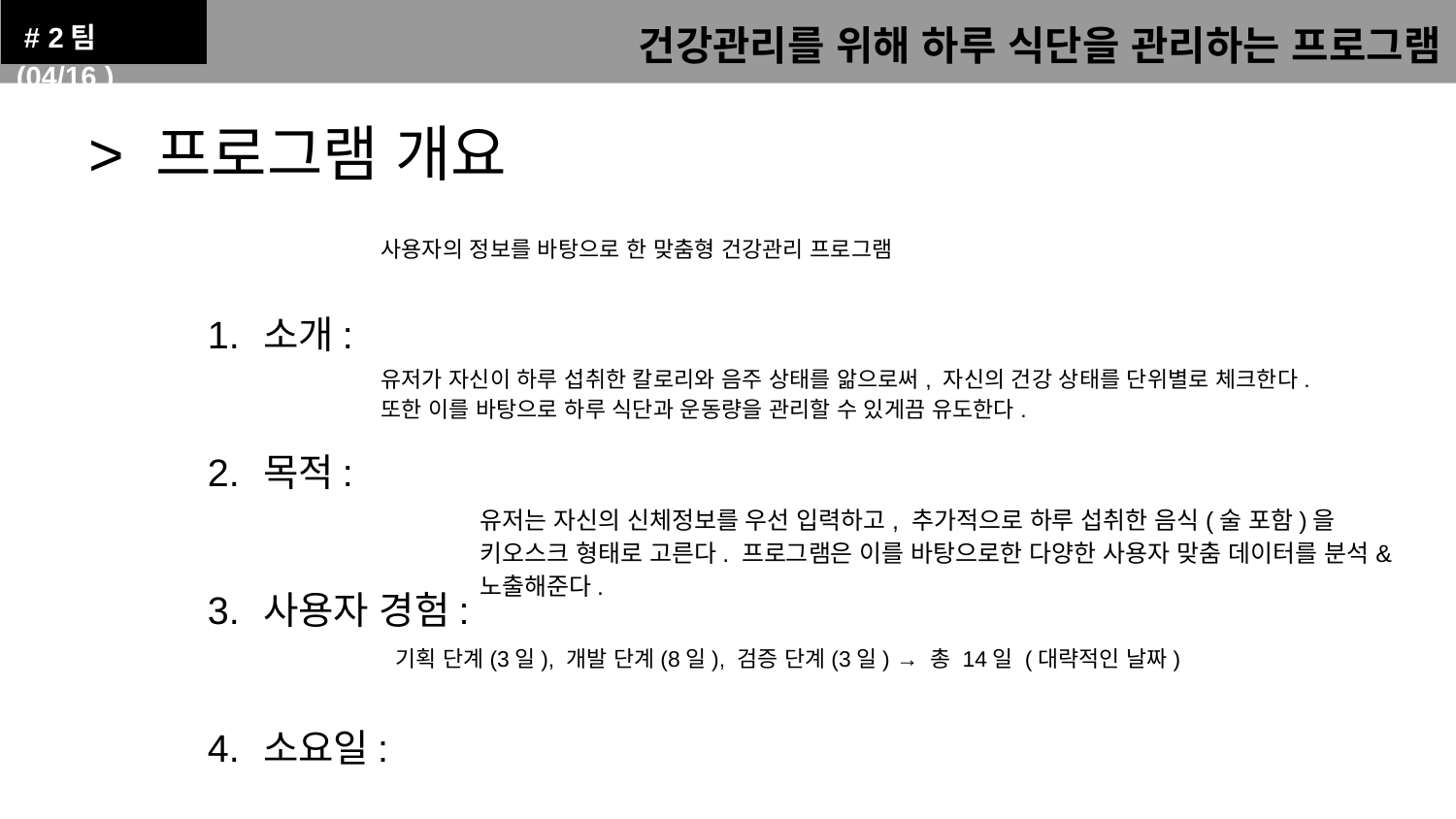

# 2팀 (04/16 )
건강관리를 위해 하루 식단을 관리하는 프로그램
> 프로그램 개요
소개:
목적:
사용자 경험:
소요일:
사용자의 정보를 바탕으로 한 맞춤형 건강관리 프로그램
유저가 자신이 하루 섭취한 칼로리와 음주 상태를 앎으로써, 자신의 건강 상태를 단위별로 체크한다.
또한 이를 바탕으로 하루 식단과 운동량을 관리할 수 있게끔 유도한다.
유저는 자신의 신체정보를 우선 입력하고, 추가적으로 하루 섭취한 음식(술 포함)을 키오스크 형태로 고른다. 프로그램은 이를 바탕으로한 다양한 사용자 맞춤 데이터를 분석&노출해준다.
기획 단계(3일), 개발 단계(8일), 검증 단계(3일) → 총 14일 (대략적인 날짜)